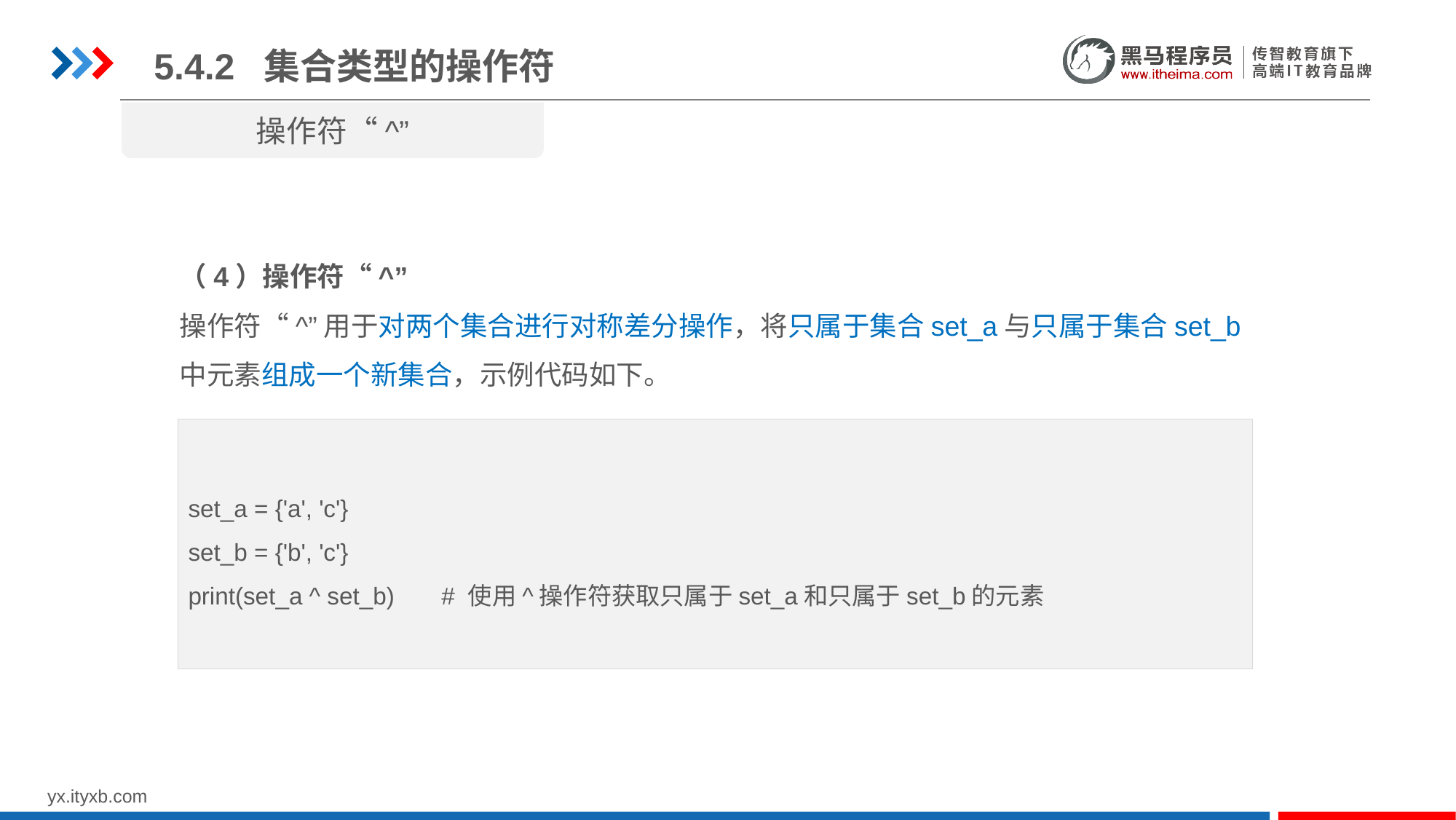

5.4.2  集合类型的操作符

操作符“^”
（4）操作符“^”
操作符“^”用于对两个集合进行对称差分操作，将只属于集合set_a与只属于集合set_b中元素组成一个新集合，示例代码如下。
set_a = {'a', 'c'}
set_b = {'b', 'c'}
print(set_a ^ set_b)       # 使用^操作符获取只属于set_a和只属于set_b的元素